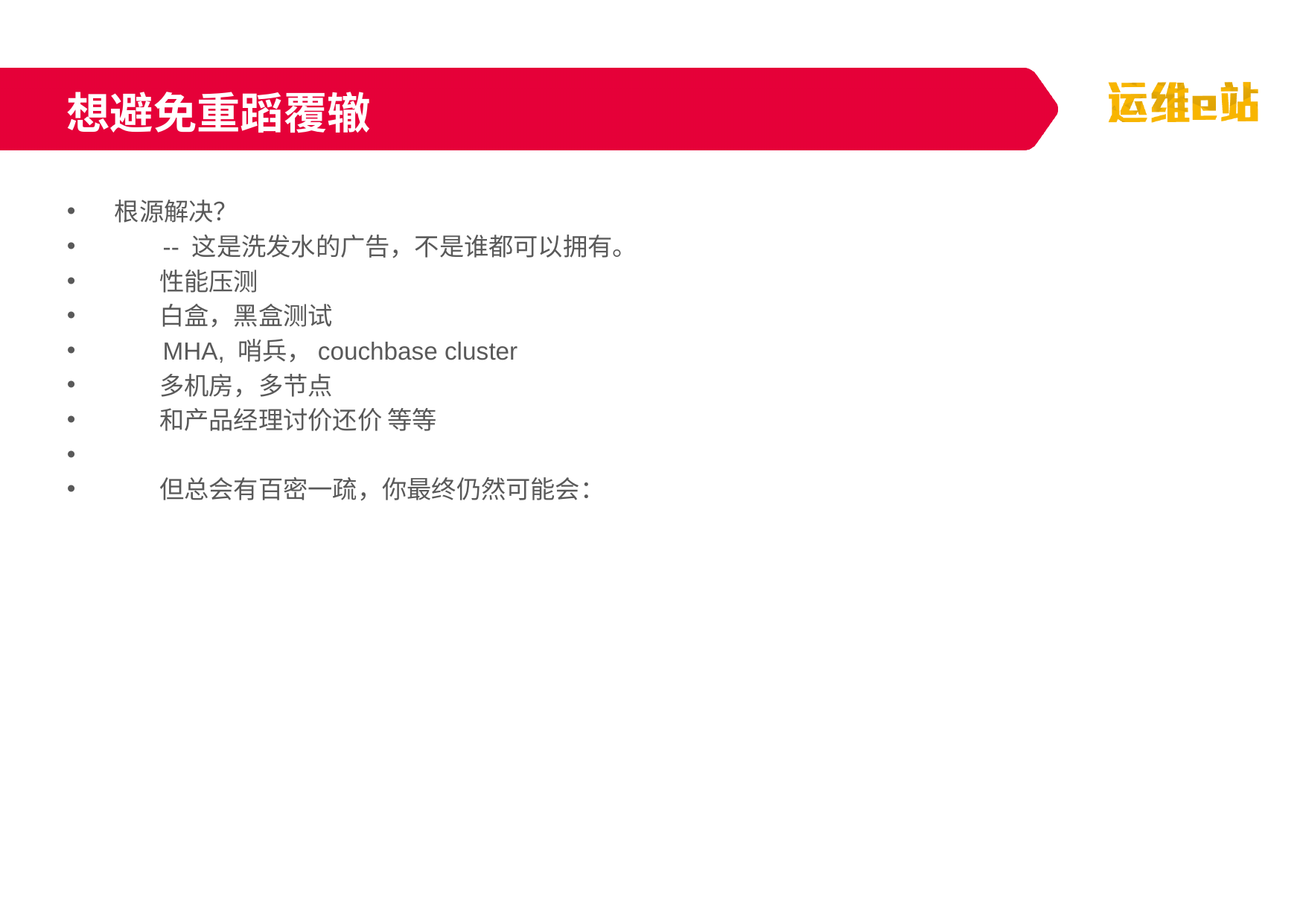

想避免重蹈覆辙
根源解决？
       -- 这是洗发水的广告，不是谁都可以拥有。
       性能压测
       白盒，黑盒测试
       MHA, 哨兵，couchbase cluster
       多机房，多节点
       和产品经理讨价还价 等等

       但总会有百密一疏，你最终仍然可能会：